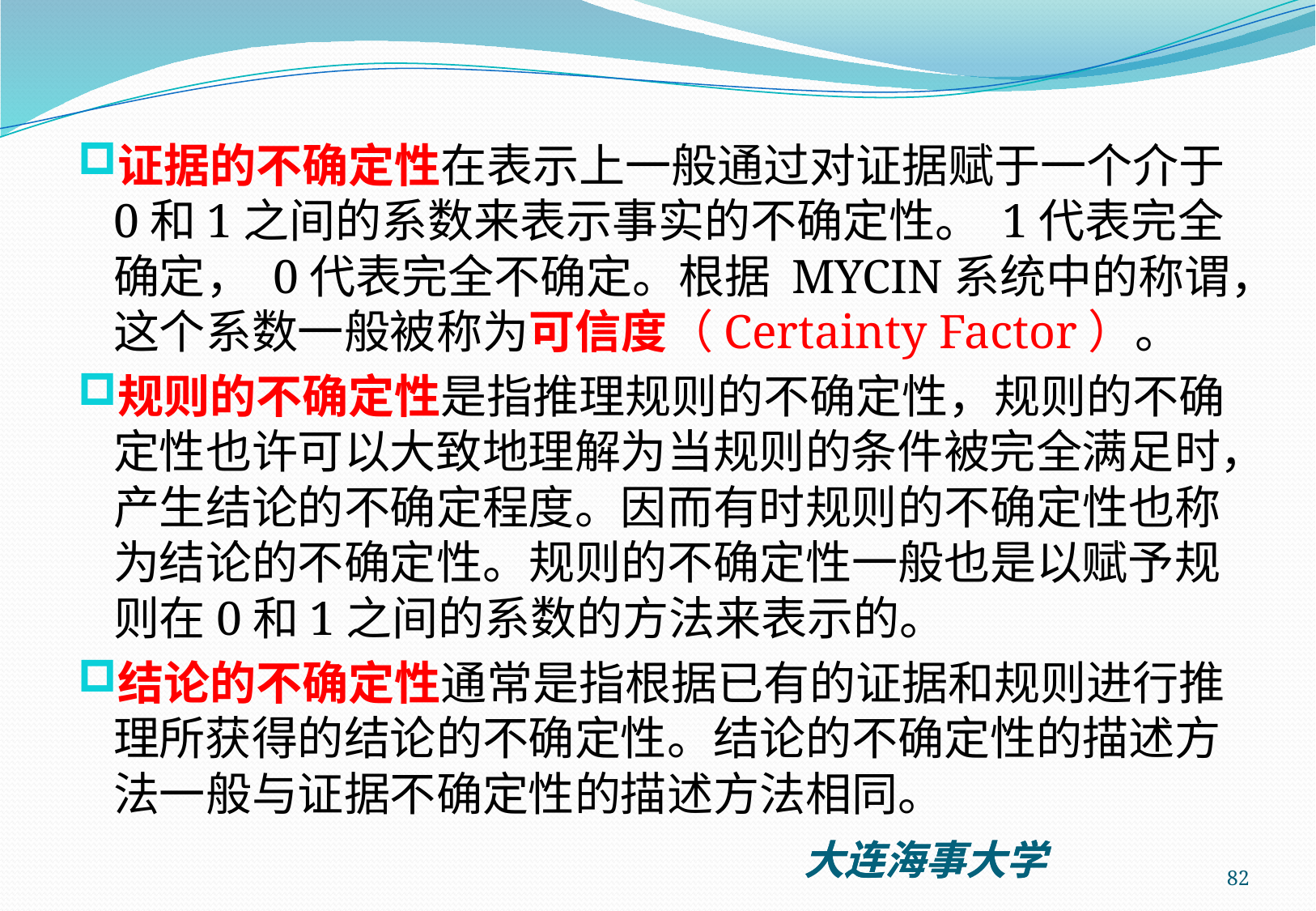

证据的不确定性在表示上一般通过对证据赋于一个介于0和1之间的系数来表示事实的不确定性。 1代表完全确定， 0代表完全不确定。根据 MYCIN系统中的称谓，这个系数一般被称为可信度（Certainty Factor）。
规则的不确定性是指推理规则的不确定性，规则的不确定性也许可以大致地理解为当规则的条件被完全满足时，产生结论的不确定程度。因而有时规则的不确定性也称为结论的不确定性。规则的不确定性一般也是以赋予规则在0和1之间的系数的方法来表示的。
结论的不确定性通常是指根据已有的证据和规则进行推理所获得的结论的不确定性。结论的不确定性的描述方法一般与证据不确定性的描述方法相同。

82